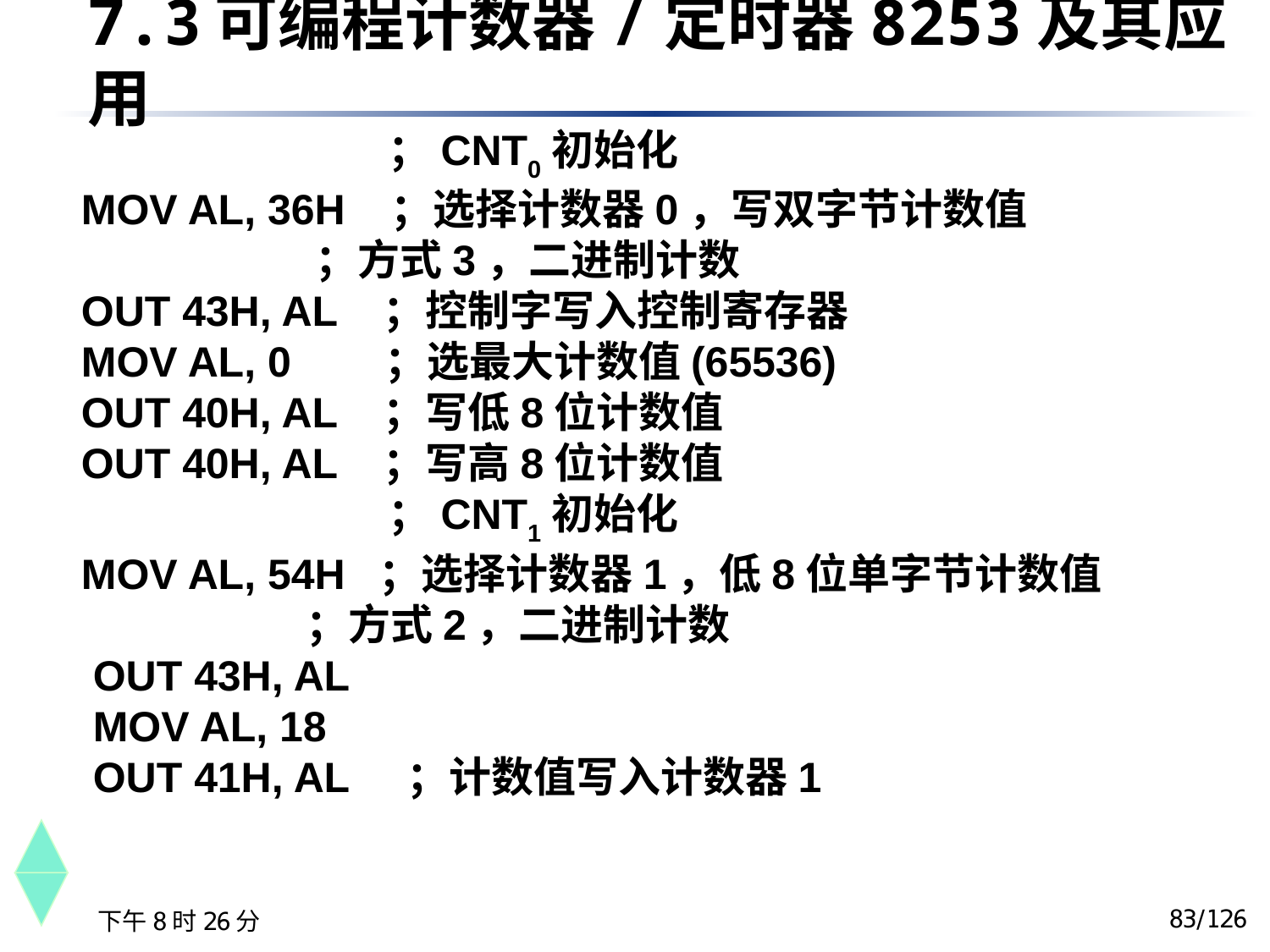

7.3	可编程计数器/定时器8253及其应用
		       ；CNT0初始化
  MOV AL, 36H   ；选择计数器0，写双字节计数值
                          ；方式3，二进制计数
  OUT 43H, AL   ；控制字写入控制寄存器
  MOV AL, 0       ；选最大计数值(65536)
  OUT 40H, AL   ；写低8位计数值
  OUT 40H, AL   ；写高8位计数值
		       ；CNT1初始化
  MOV AL, 54H  ；选择计数器1，低8位单字节计数值
                         ；方式2，二进制计数
   OUT 43H, AL
   MOV AL, 18
   OUT 41H, AL    ；计数值写入计数器1
83/126
下午8时26分